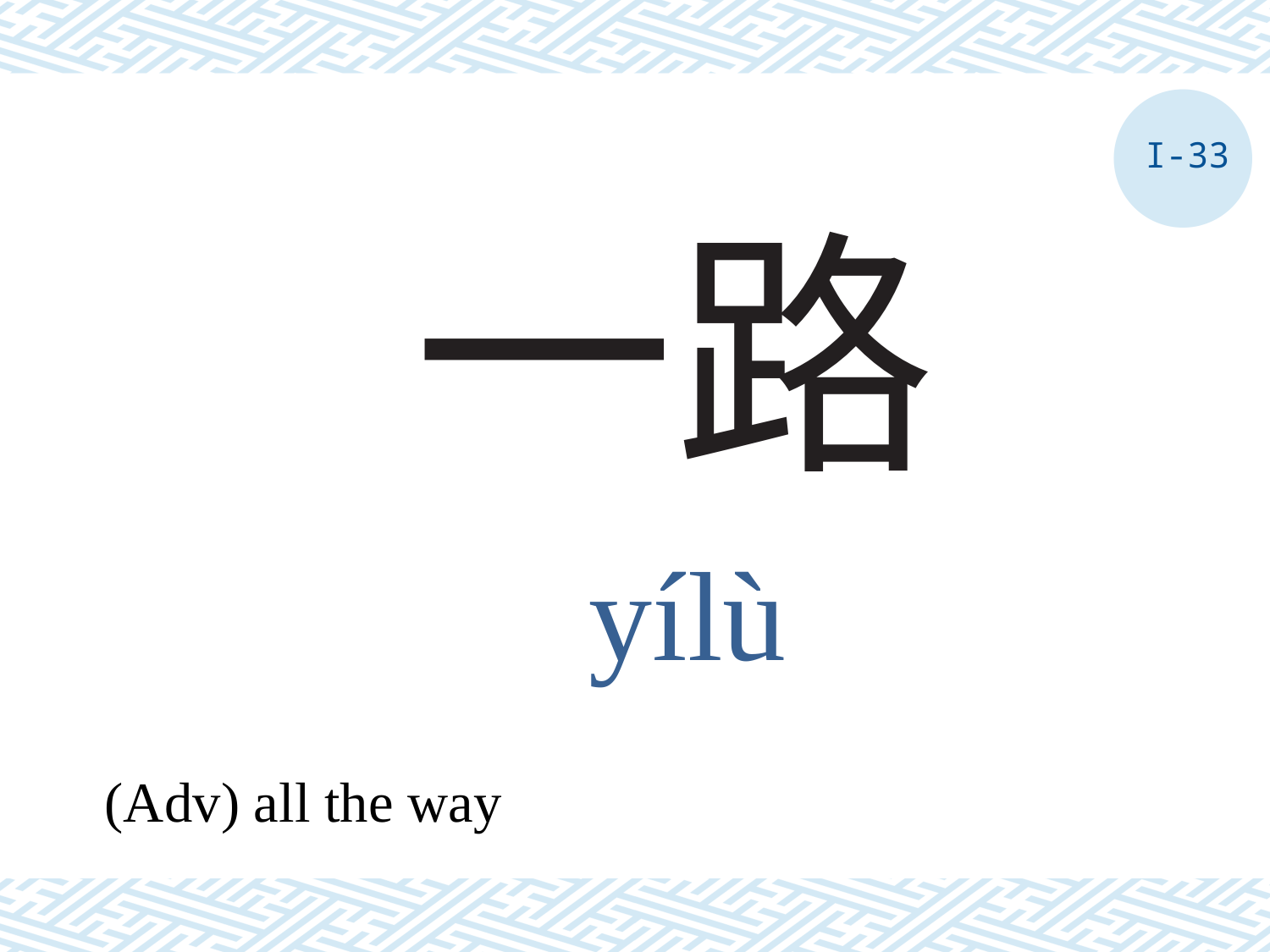

I-33

# 一路
yílù
(Adv) all the way